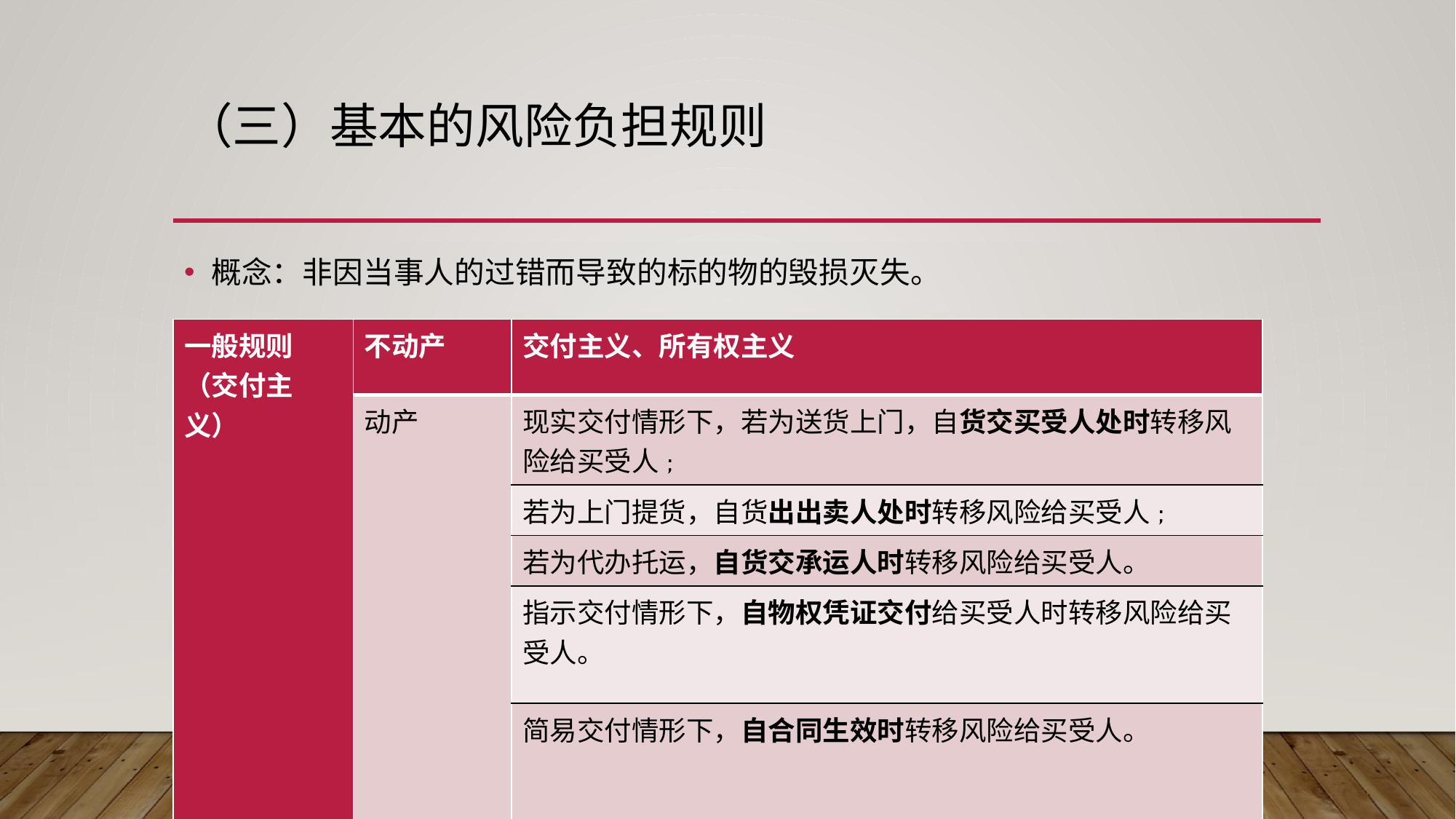

# （三）基本的风险负担规则
概念：非因当事人的过错而导致的标的物的毁损灭失。
| 一般规则（交付主义） | 不动产 | 交付主义、所有权主义 |
| --- | --- | --- |
|  | 动产 | 现实交付情形下，若为送货上门，自货交买受人处时转移风险给买受人; |
|  |  | 若为上门提货，自货出出卖人处时转移风险给买受人; |
|  |  | 若为代办托运，自货交承运人时转移风险给买受人。 |
|  |  | 指示交付情形下，自物权凭证交付给买受人时转移风险给买受人。 |
|  |  | 简易交付情形下，自合同生效时转移风险给买受人。 |